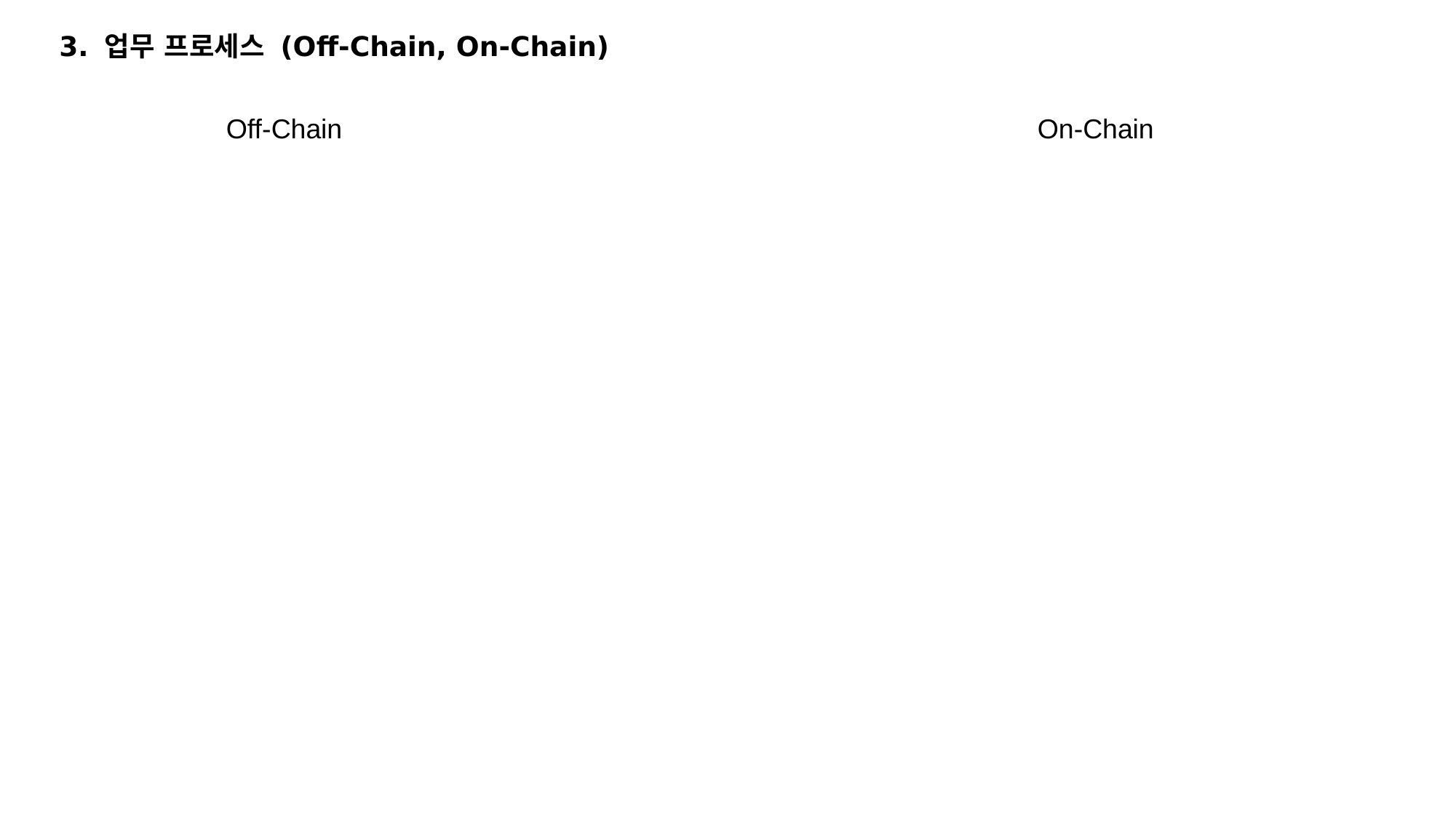

3. 업무 프로세스 (Off-Chain, On-Chain)
Off-Chain

On-Chain